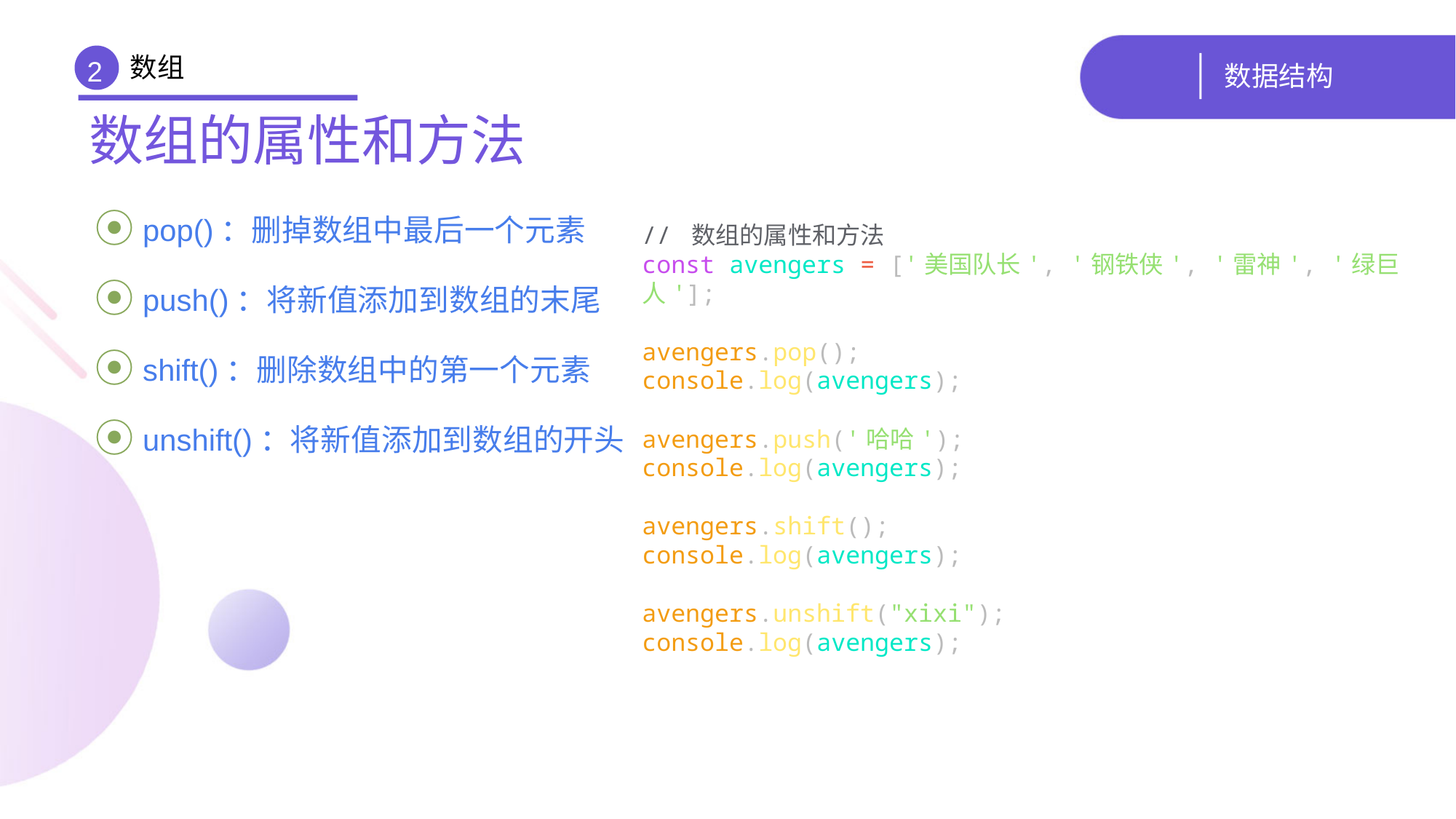

数组
# 数据结构
2
数组的属性和方法
 pop()：删掉数组中最后一个元素
 push()：将新值添加到数组的末尾
 shift()：删除数组中的第一个元素
 unshift()：将新值添加到数组的开头
// 数组的属性和方法
const avengers = ['美国队长', '钢铁侠', '雷神', '绿巨人'];
avengers.pop();
console.log(avengers);
avengers.push('哈哈');
console.log(avengers);
avengers.shift();
console.log(avengers);
avengers.unshift("xixi");
console.log(avengers);